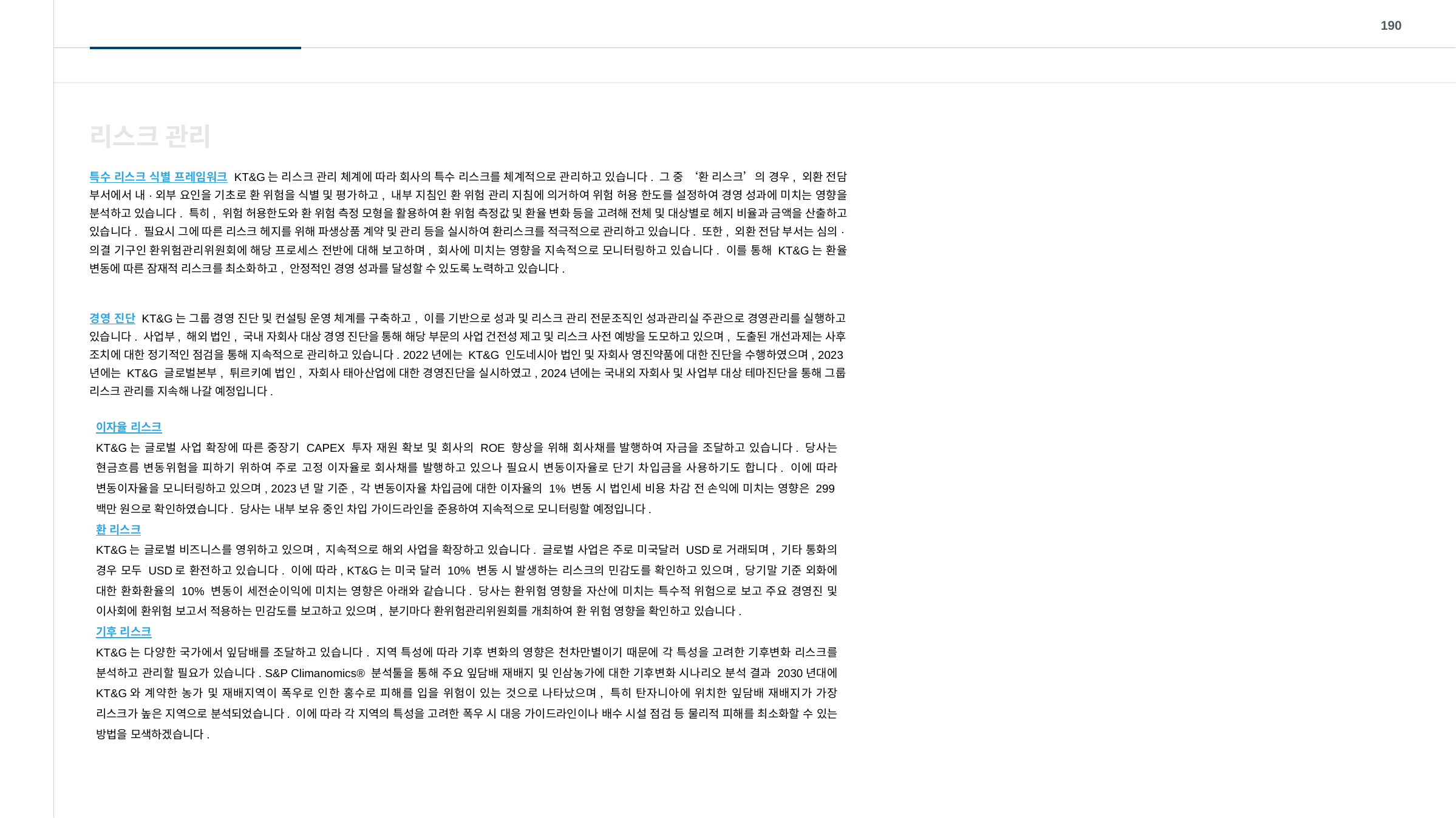

190
리스크 관리
특수 리스크 식별 프레임워크 KT&G는 리스크 관리 체계에 따라 회사의 특수 리스크를 체계적으로 관리하고 있습니다. 그 중 ‘환 리스크’의 경우, 외환 전담 부서에서 내·외부 요인을 기초로 환 위험을 식별 및 평가하고, 내부 지침인 환 위험 관리 지침에 의거하여 위험 허용 한도를 설정하여 경영 성과에 미치는 영향을 분석하고 있습니다. 특히, 위험 허용한도와 환 위험 측정 모형을 활용하여 환 위험 측정값 및 환율 변화 등을 고려해 전체 및 대상별로 헤지 비율과 금액을 산출하고 있습니다. 필요시 그에 따른 리스크 헤지를 위해 파생상품 계약 및 관리 등을 실시하여 환리스크를 적극적으로 관리하고 있습니다. 또한, 외환 전담 부서는 심의·의결 기구인 환위험관리위원회에 해당 프로세스 전반에 대해 보고하며, 회사에 미치는 영향을 지속적으로 모니터링하고 있습니다. 이를 통해 KT&G는 환율 변동에 따른 잠재적 리스크를 최소화하고, 안정적인 경영 성과를 달성할 수 있도록 노력하고 있습니다.
경영 진단 KT&G는 그룹 경영 진단 및 컨설팅 운영 체계를 구축하고, 이를 기반으로 성과 및 리스크 관리 전문조직인 성과관리실 주관으로 경영관리를 실행하고 있습니다. 사업부, 해외 법인, 국내 자회사 대상 경영 진단을 통해 해당 부문의 사업 건전성 제고 및 리스크 사전 예방을 도모하고 있으며, 도출된 개선과제는 사후 조치에 대한 정기적인 점검을 통해 지속적으로 관리하고 있습니다. 2022년에는 KT&G 인도네시아 법인 및 자회사 영진약품에 대한 진단을 수행하였으며, 2023년에는 KT&G 글로벌본부, 튀르키예 법인, 자회사 태아산업에 대한 경영진단을 실시하였고, 2024년에는 국내외 자회사 및 사업부 대상 테마진단을 통해 그룹 리스크 관리를 지속해 나갈 예정입니다.
이자율 리스크
KT&G는 글로벌 사업 확장에 따른 중장기 CAPEX 투자 재원 확보 및 회사의 ROE 향상을 위해 회사채를 발행하여 자금을 조달하고 있습니다. 당사는 현금흐름 변동위험을 피하기 위하여 주로 고정 이자율로 회사채를 발행하고 있으나 필요시 변동이자율로 단기 차입금을 사용하기도 합니다. 이에 따라 변동이자율을 모니터링하고 있으며, 2023년 말 기준, 각 변동이자율 차입금에 대한 이자율의 1% 변동 시 법인세 비용 차감 전 손익에 미치는 영향은 299백만 원으로 확인하였습니다. 당사는 내부 보유 중인 차입 가이드라인을 준용하여 지속적으로 모니터링할 예정입니다.
환 리스크
KT&G는 글로벌 비즈니스를 영위하고 있으며, 지속적으로 해외 사업을 확장하고 있습니다. 글로벌 사업은 주로 미국달러 USD로 거래되며, 기타 통화의 경우 모두 USD로 환전하고 있습니다. 이에 따라, KT&G는 미국 달러 10% 변동 시 발생하는 리스크의 민감도를 확인하고 있으며, 당기말 기준 외화에 대한 환화환율의 10% 변동이 세전순이익에 미치는 영향은 아래와 같습니다. 당사는 환위험 영향을 자산에 미치는 특수적 위험으로 보고 주요 경영진 및 이사회에 환위험 보고서 적용하는 민감도를 보고하고 있으며, 분기마다 환위험관리위원회를 개최하여 환 위험 영향을 확인하고 있습니다.
기후 리스크
KT&G는 다양한 국가에서 잎담배를 조달하고 있습니다. 지역 특성에 따라 기후 변화의 영향은 천차만별이기 때문에 각 특성을 고려한 기후변화 리스크를 분석하고 관리할 필요가 있습니다. S&P Climanomics® 분석툴을 통해 주요 잎담배 재배지 및 인삼농가에 대한 기후변화 시나리오 분석 결과 2030년대에 KT&G와 계약한 농가 및 재배지역이 폭우로 인한 홍수로 피해를 입을 위험이 있는 것으로 나타났으며, 특히 탄자니아에 위치한 잎담배 재배지가 가장 리스크가 높은 지역으로 분석되었습니다. 이에 따라 각 지역의 특성을 고려한 폭우 시 대응 가이드라인이나 배수 시설 점검 등 물리적 피해를 최소화할 수 있는 방법을 모색하겠습니다.